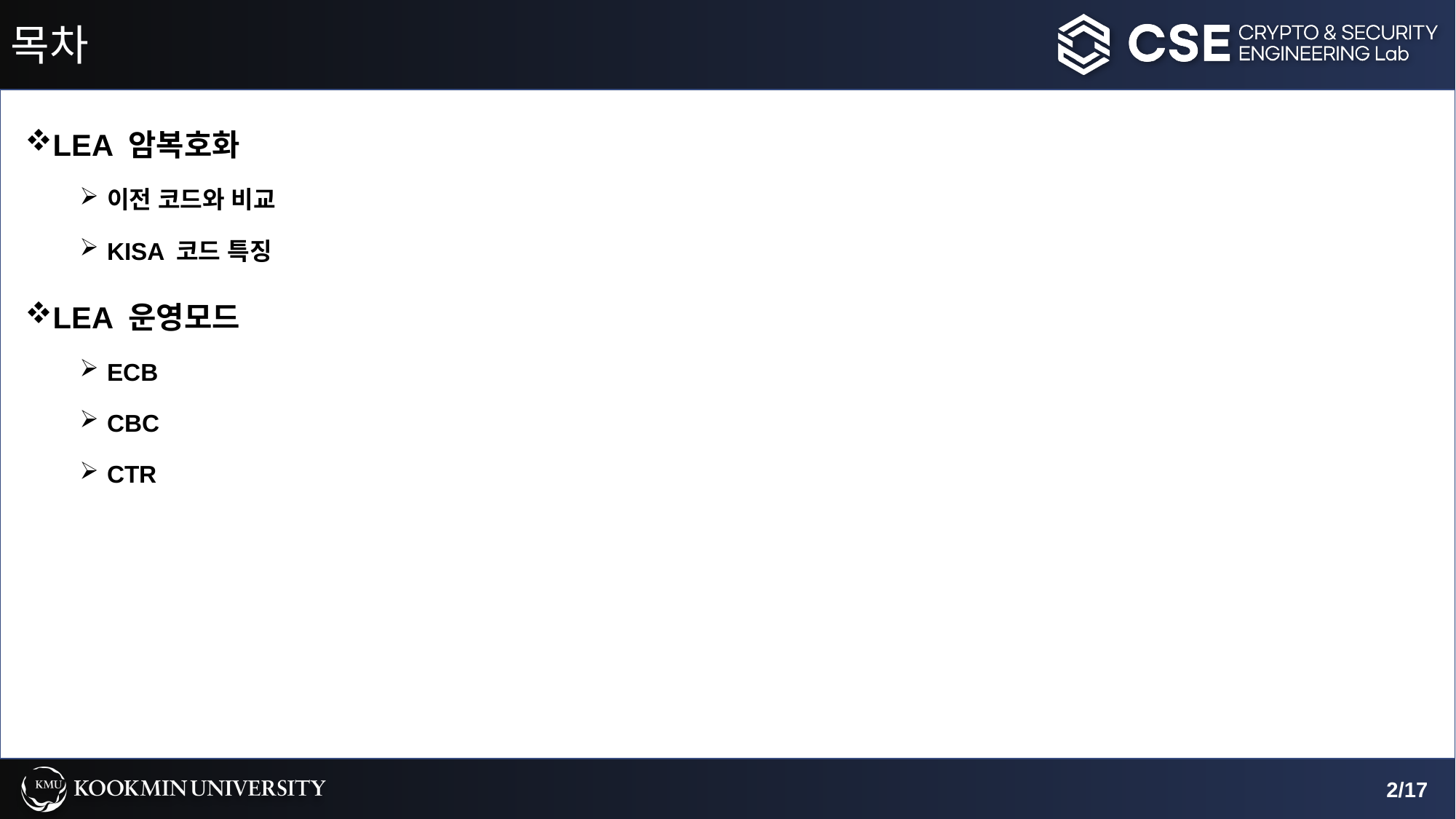

# 목차
LEA 암복호화
이전 코드와 비교
KISA 코드 특징
LEA 운영모드
ECB
CBC
CTR